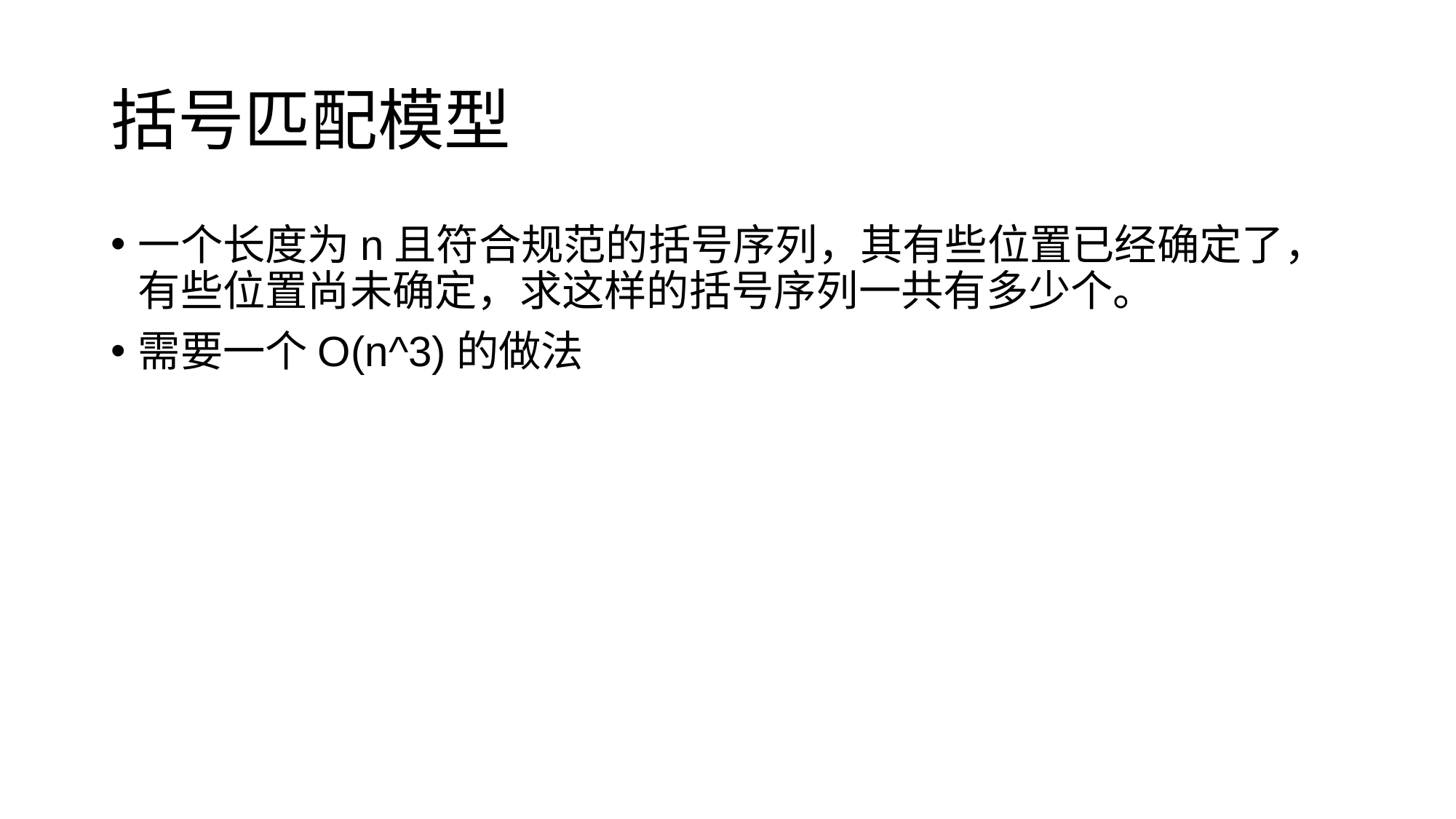

# 括号匹配模型
一个长度为n且符合规范的括号序列，其有些位置已经确定了，有些位置尚未确定，求这样的括号序列一共有多少个。
需要一个O(n^3)的做法